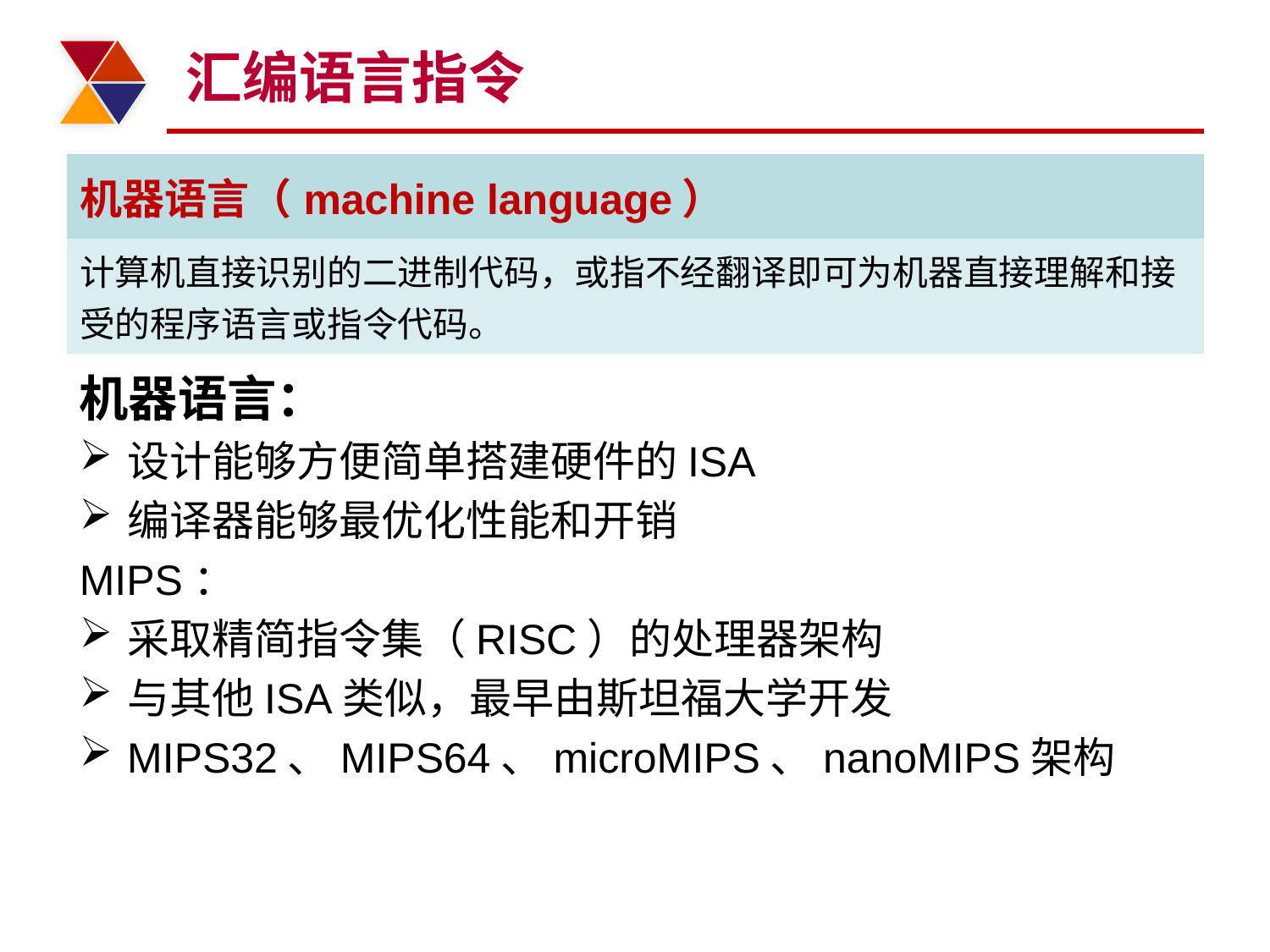

# 汇编语言指令

机器语言：
设计能够方便简单搭建硬件的ISA
编译器能够最优化性能和开销
MIPS：
采取精简指令集（RISC）的处理器架构
与其他ISA类似，最早由斯坦福大学开发
MIPS32、MIPS64、microMIPS、nanoMIPS架构

| 机器语言（machine language） |
| --- |
| 计算机直接识别的二进制代码，或指不经翻译即可为机器直接理解和接受的程序语言或指令代码。 |